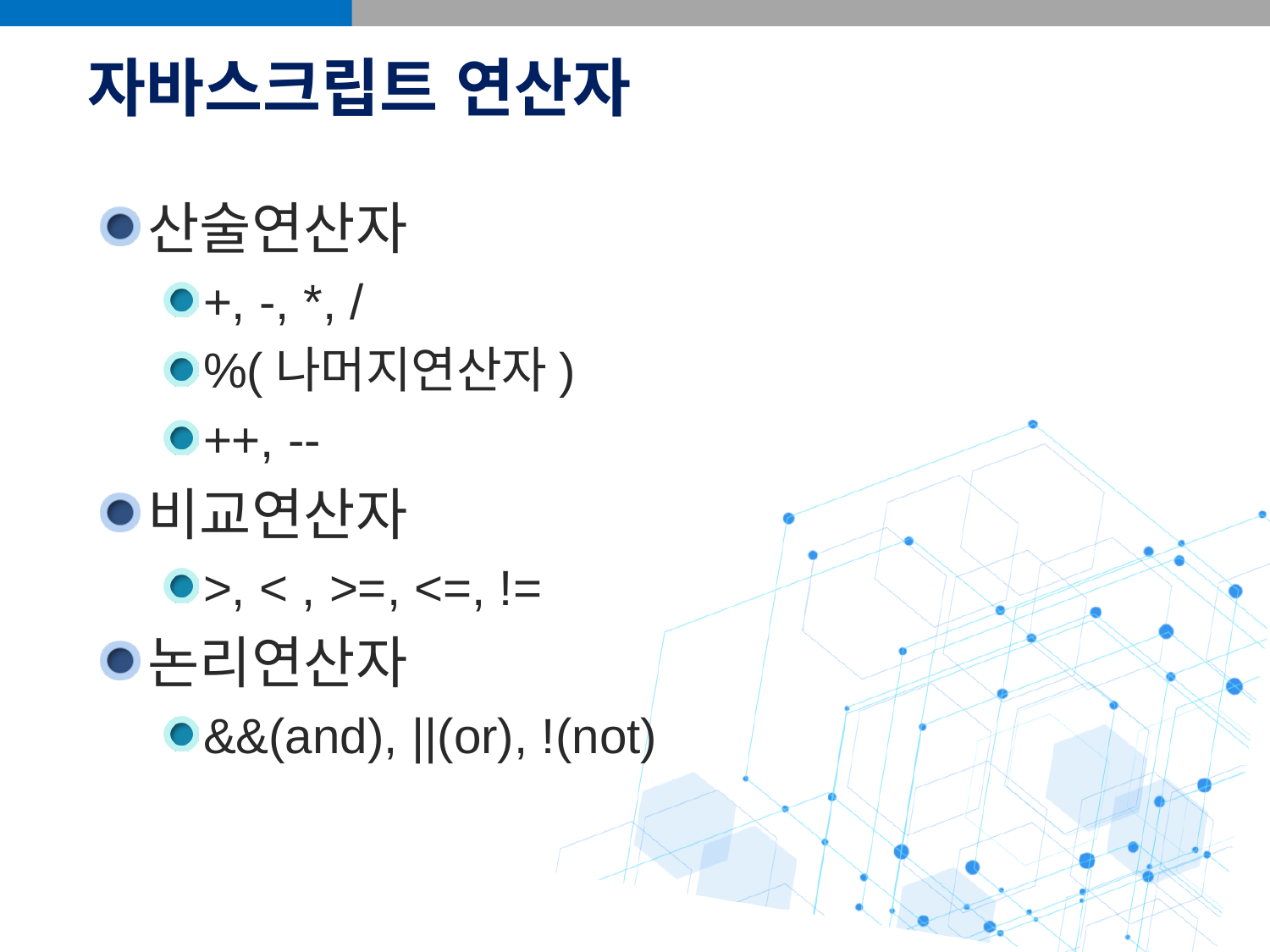

# 자바스크립트 연산자
산술연산자
+, -, *, /
%(나머지연산자)
++, --
비교연산자
>, < , >=, <=, !=
논리연산자
&&(and), ||(or), !(not)